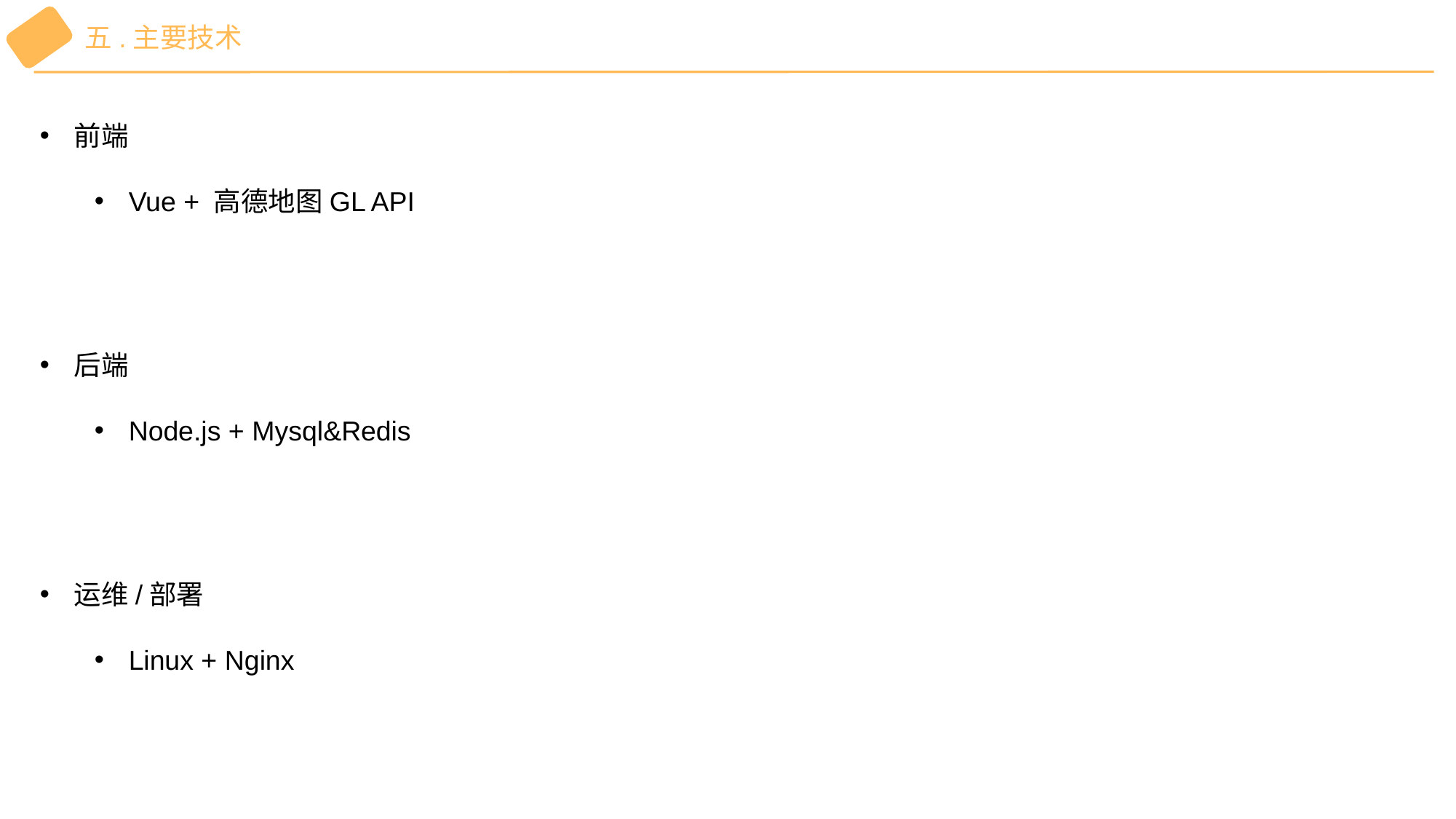

五.主要技术

前端

Vue + 高德地图GL API

后端

Node.js + Mysql&Redis

运维/部署

Linux + Nginx